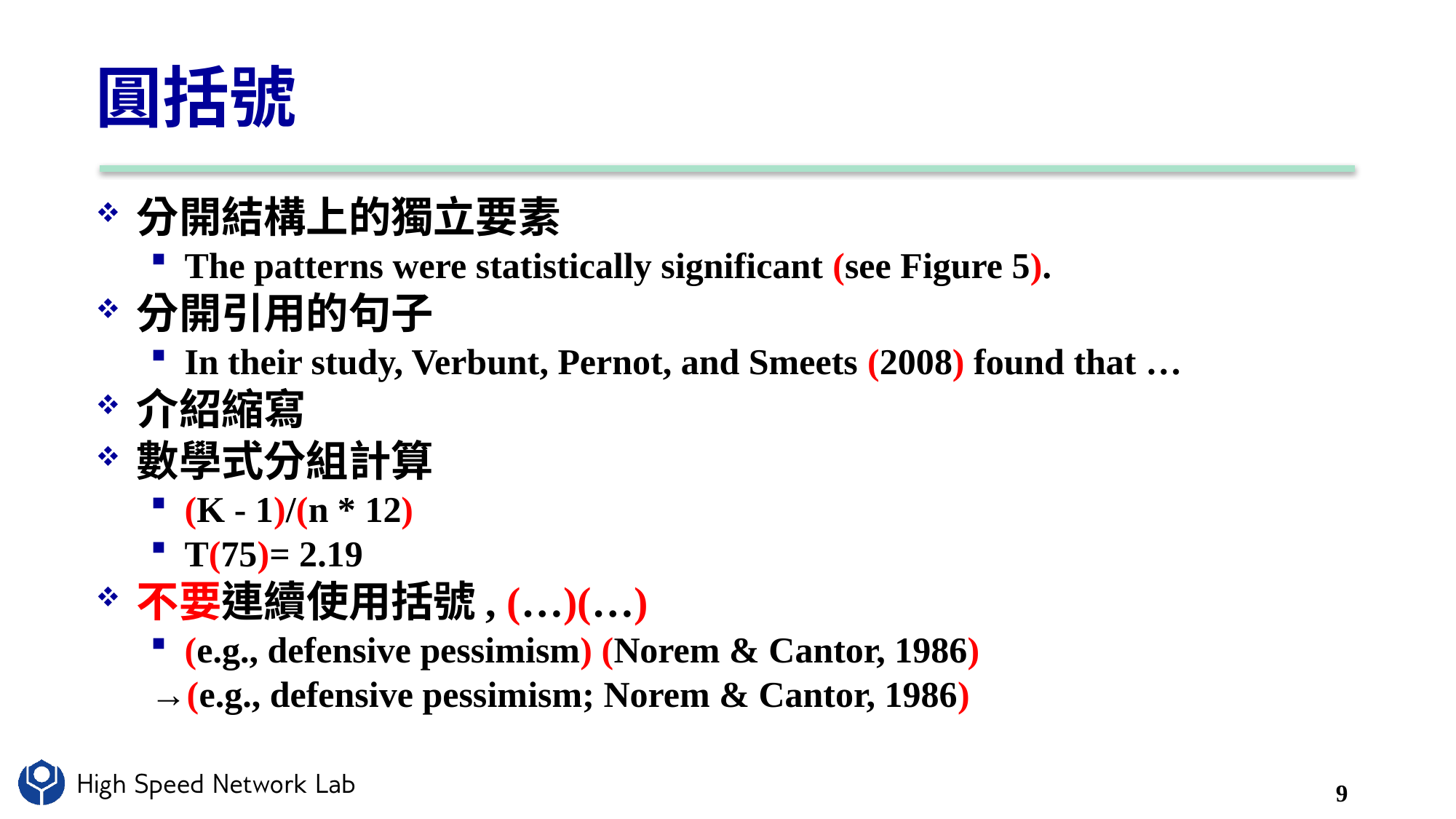

# 圓括號
分開結構上的獨立要素
The patterns were statistically significant (see Figure 5).
分開引用的句子
In their study, Verbunt, Pernot, and Smeets (2008) found that …
介紹縮寫
數學式分組計算
(K - 1)/(n * 12)
T(75)= 2.19
不要連續使用括號, (…)(…)
(e.g., defensive pessimism) (Norem & Cantor, 1986)
→(e.g., defensive pessimism; Norem & Cantor, 1986)
9